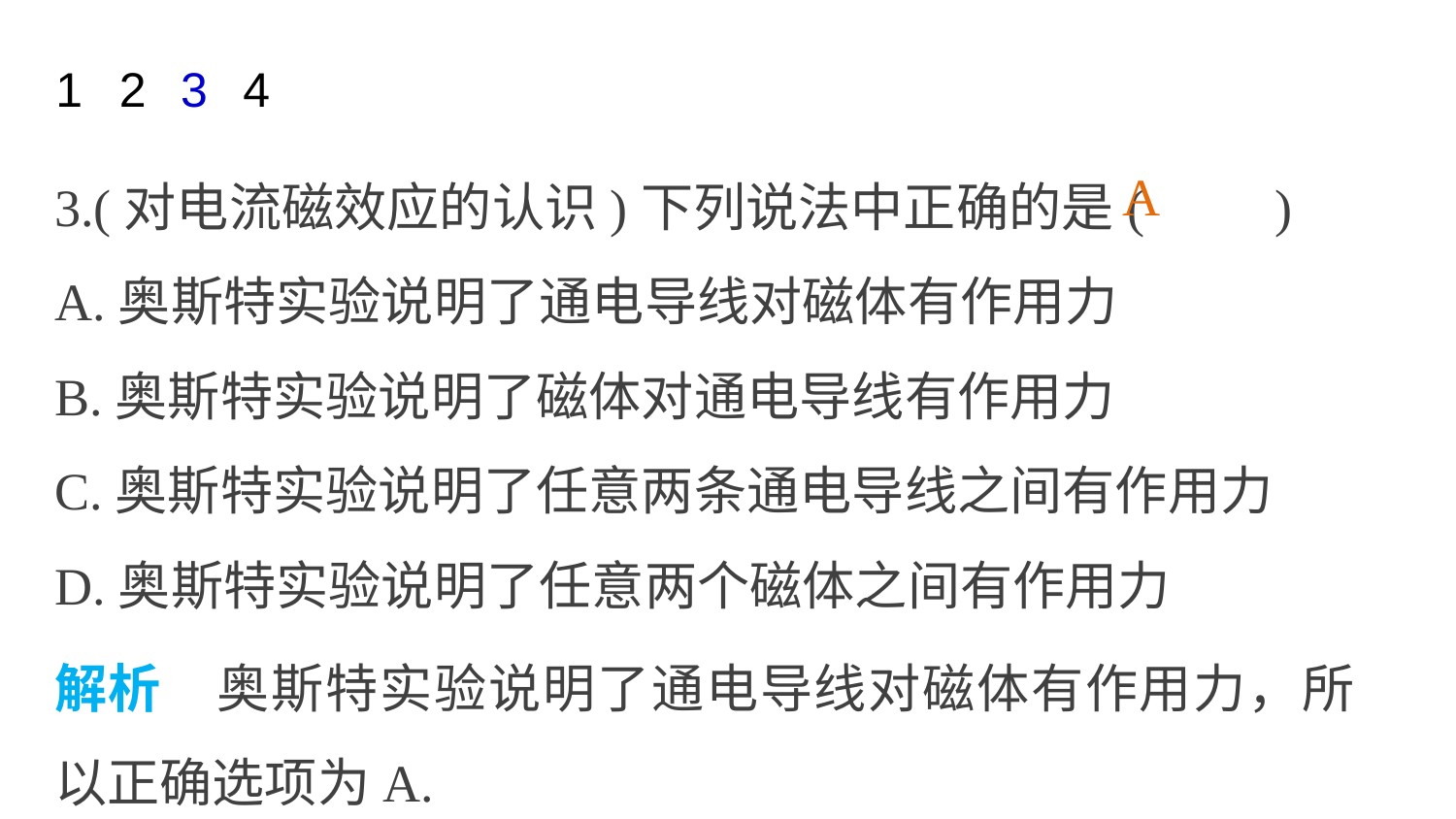

1
2
3
4
3.(对电流磁效应的认识)下列说法中正确的是(　　)
A.奥斯特实验说明了通电导线对磁体有作用力
B.奥斯特实验说明了磁体对通电导线有作用力
C.奥斯特实验说明了任意两条通电导线之间有作用力
D.奥斯特实验说明了任意两个磁体之间有作用力
A
解析　奥斯特实验说明了通电导线对磁体有作用力，所以正确选项为A.